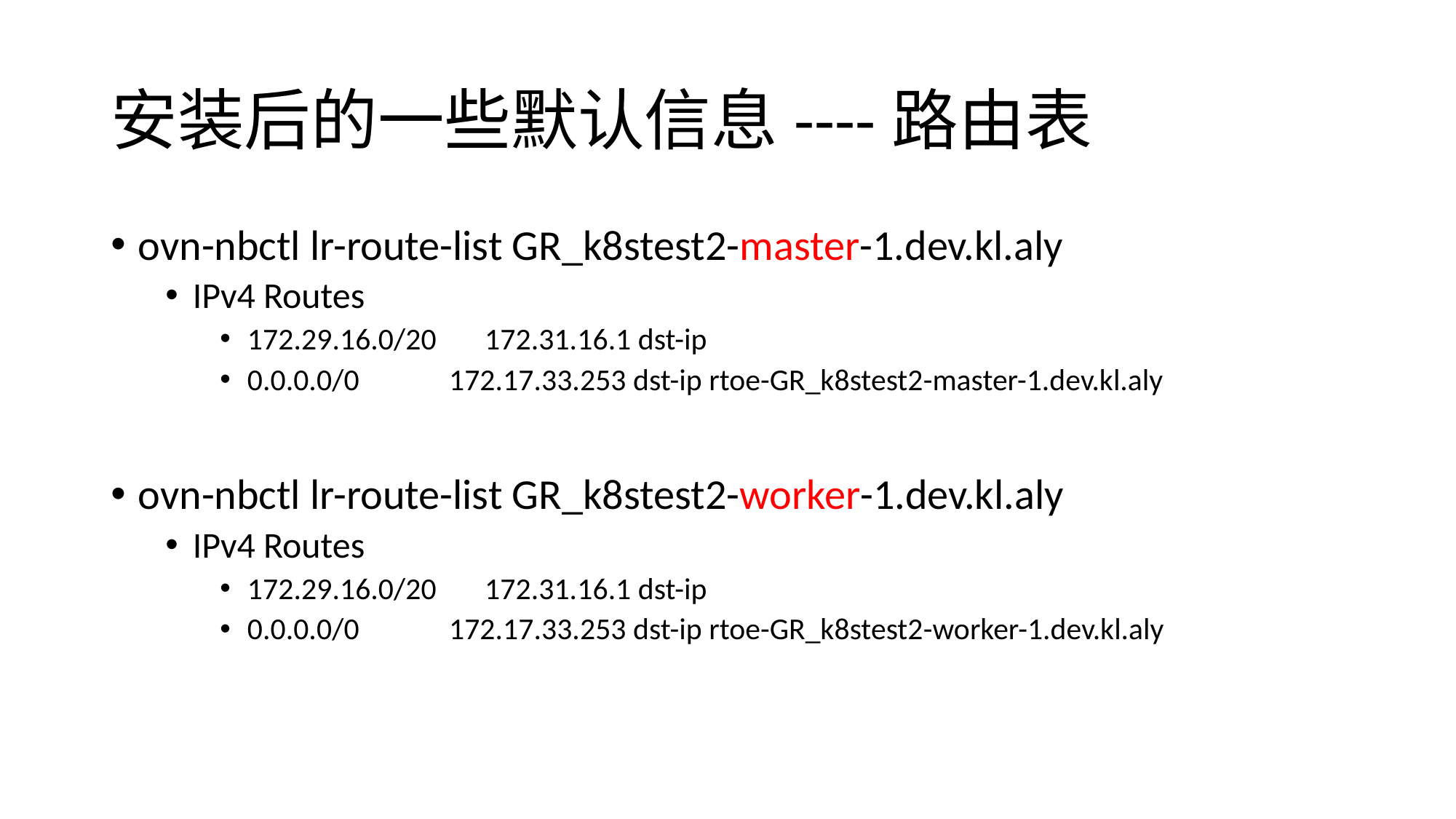

# 安装后的一些默认信息----路由表
ovn-nbctl lr-route-list GR_k8stest2-master-1.dev.kl.aly
IPv4 Routes
172.29.16.0/20       172.31.16.1 dst-ip
0.0.0.0/0             172.17.33.253 dst-ip rtoe-GR_k8stest2-master-1.dev.kl.aly

ovn-nbctl lr-route-list GR_k8stest2-worker-1.dev.kl.aly
IPv4 Routes
172.29.16.0/20       172.31.16.1 dst-ip
0.0.0.0/0             172.17.33.253 dst-ip rtoe-GR_k8stest2-worker-1.dev.kl.aly